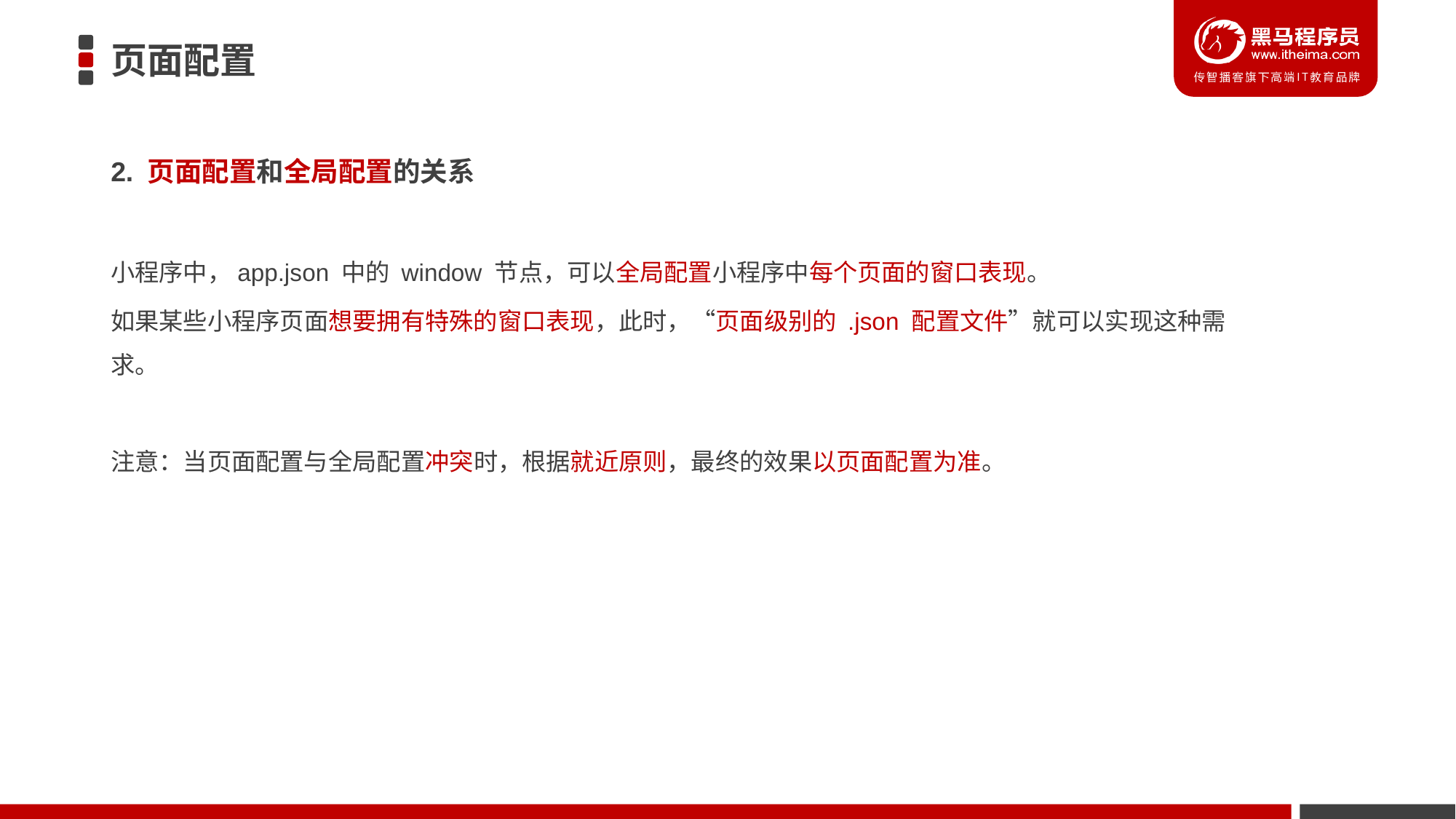

# 页面配置
2. 页面配置和全局配置的关系
小程序中，app.json 中的 window 节点，可以全局配置小程序中每个页面的窗口表现。
如果某些小程序页面想要拥有特殊的窗口表现，此时，“页面级别的 .json 配置文件”就可以实现这种需求。

注意：当页面配置与全局配置冲突时，根据就近原则，最终的效果以页面配置为准。